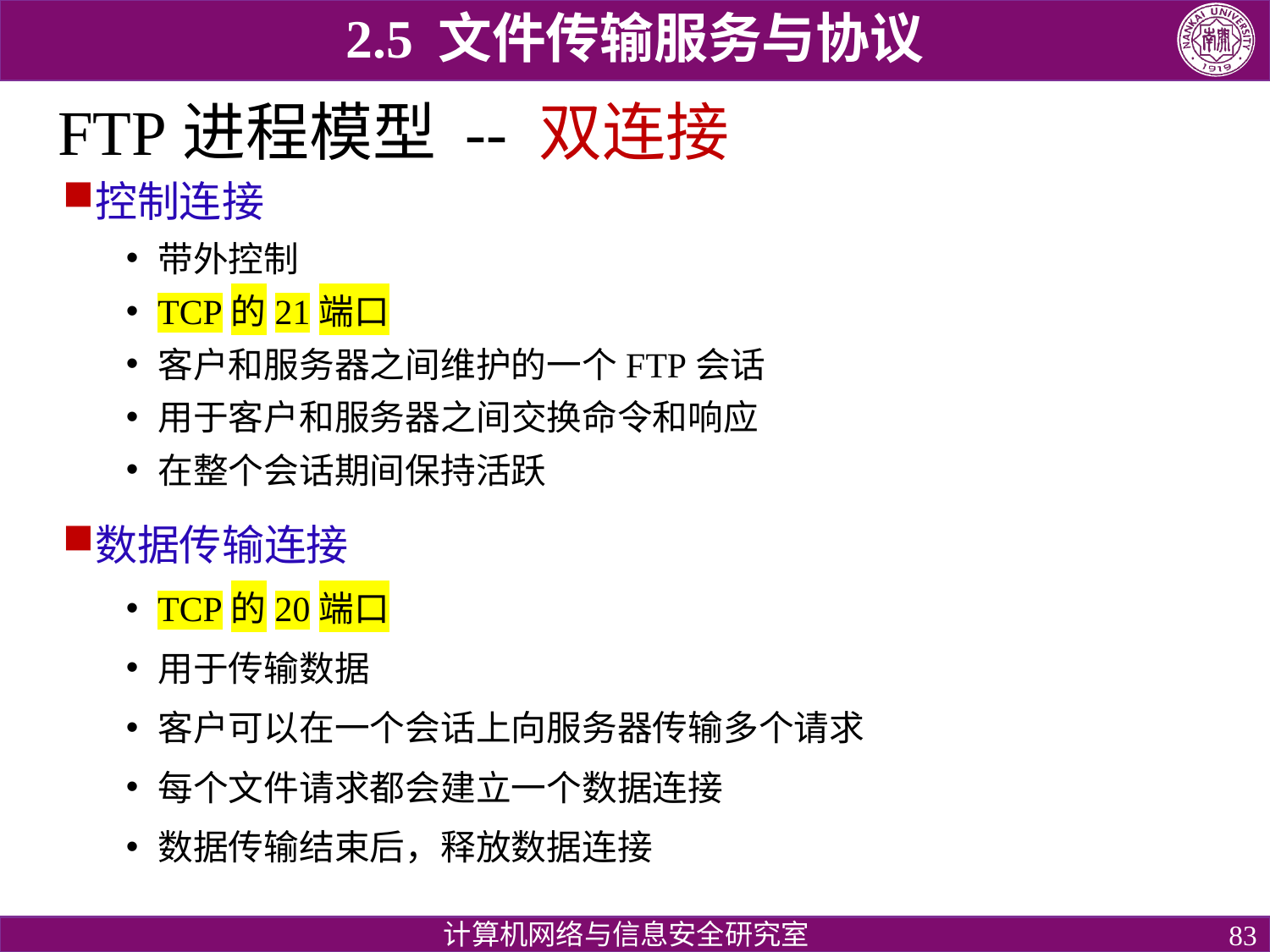

2.5 文件传输服务与协议
# FTP进程模型 -- 双连接
控制连接
带外控制
TCP的21端口
客户和服务器之间维护的一个FTP会话
用于客户和服务器之间交换命令和响应
在整个会话期间保持活跃
数据传输连接
TCP的20端口
用于传输数据
客户可以在一个会话上向服务器传输多个请求
每个文件请求都会建立一个数据连接
数据传输结束后，释放数据连接